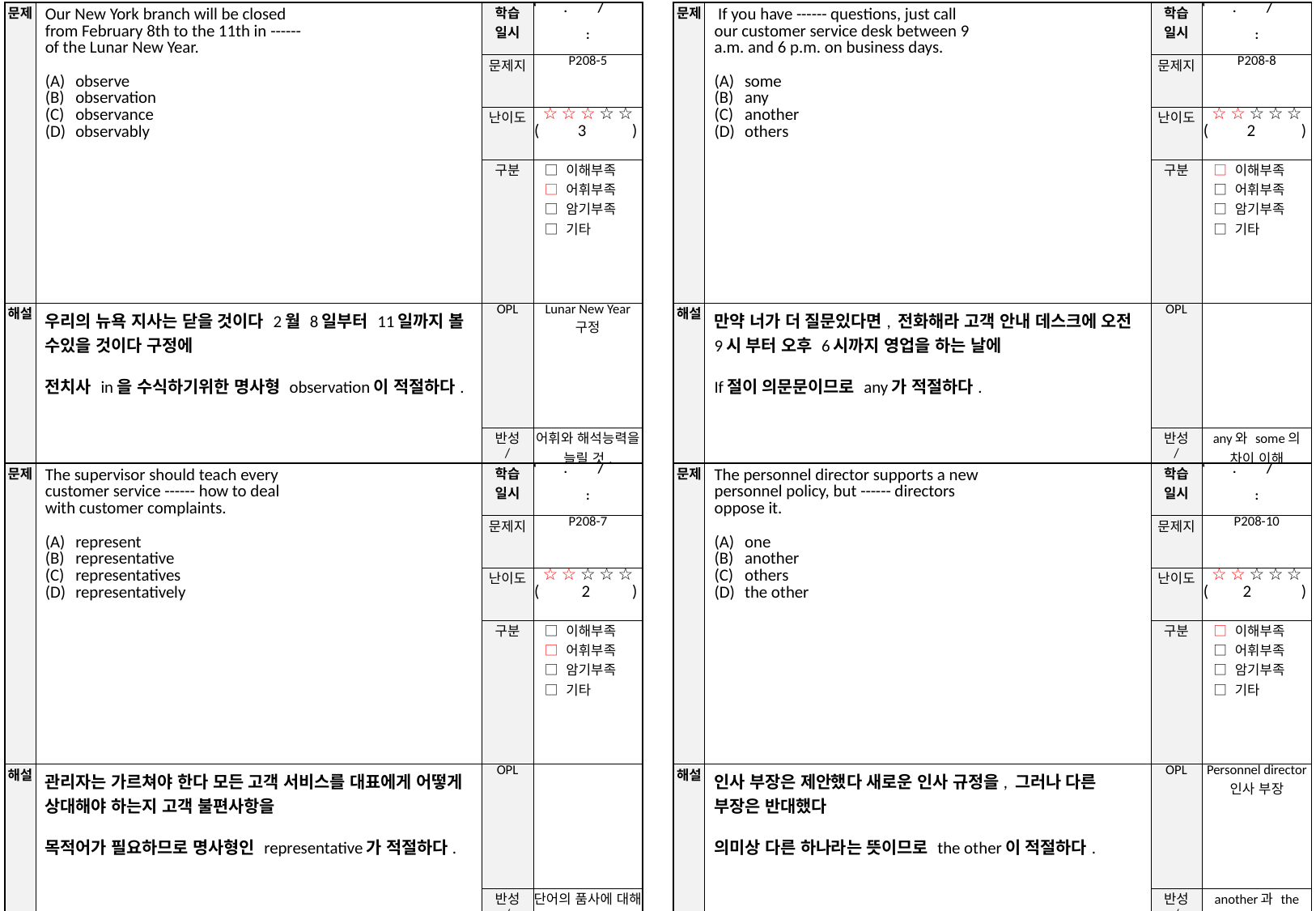

| 문제 | Our New York branch will be closed from February 8th to the 11th in ------ of the Lunar New Year. observe observation observance observably | 학습 일시 | ‘ . / : |
| --- | --- | --- | --- |
|  |  | 문제지 | P208-5 |
|  |  | 난이도 | ☆ ☆ ☆ ☆ ☆ ( 3 ) |
|  |  | 구분 | □ 이해부족 □ 어휘부족 □ 암기부족 □ 기타 |
| 해설 | 우리의 뉴욕 지사는 닫을 것이다 2월 8일부터 11일까지 볼 수있을 것이다 구정에 전치사 in을 수식하기위한 명사형 observation이 적절하다. | OPL | Lunar New Year 구정 |
|  |  | 반성 / 각오 | 어휘와 해석능력을 늘릴 것. |
| 정답 | (C) observance | 복습 | ○ ○ ○ ○ ○ |
| 문제 | If you have ------ questions, just call our customer service desk between 9 a.m. and 6 p.m. on business days. some any another others | 학습 일시 | ‘ . / : |
| --- | --- | --- | --- |
|  |  | 문제지 | P208-8 |
|  |  | 난이도 | ☆ ☆ ☆ ☆ ☆ ( 2 ) |
|  |  | 구분 | □ 이해부족 □ 어휘부족 □ 암기부족 □ 기타 |
| 해설 | 만약 너가 더 질문있다면, 전화해라 고객 안내 데스크에 오전 9시 부터 오후 6시까지 영업을 하는 날에 If절이 의문문이므로 any가 적절하다. | OPL |  |
|  |  | 반성 / 각오 | any와 some의 차이 이해 |
| 정답 | (B) any | 복습 | ○ ○ ○ ○ ○ |
| 문제 | The supervisor should teach every customer service ------ how to deal with customer complaints. represent representative representatives representatively | 학습 일시 | ‘ . / : |
| --- | --- | --- | --- |
|  |  | 문제지 | P208-7 |
|  |  | 난이도 | ☆ ☆ ☆ ☆ ☆ ( 2 ) |
|  |  | 구분 | □ 이해부족 □ 어휘부족 □ 암기부족 □ 기타 |
| 해설 | 관리자는 가르쳐야 한다 모든 고객 서비스를 대표에게 어떻게 상대해야 하는지 고객 불편사항을 목적어가 필요하므로 명사형인 representative가 적절하다. | OPL |  |
|  |  | 반성 / 각오 | 단어의 품사에 대해 잘 기억할 것 |
| 정답 | (B) representative | 복습 | ○ ○ ○ ○ ○ |
| 문제 | The personnel director supports a new personnel policy, but ------ directors oppose it. one another others the other | 학습 일시 | ‘ . / : |
| --- | --- | --- | --- |
|  |  | 문제지 | P208-10 |
|  |  | 난이도 | ☆ ☆ ☆ ☆ ☆ ( 2 ) |
|  |  | 구분 | □ 이해부족 □ 어휘부족 □ 암기부족 □ 기타 |
| 해설 | 인사 부장은 제안했다 새로운 인사 규정을, 그러나 다른 부장은 반대했다 의미상 다른 하나라는 뜻이므로 the other이 적절하다. | OPL | Personnel director 인사 부장 |
|  |  | 반성 / 각오 | another과 the other의 차이 이해 |
| 정답 | (D) the other | 복습 | ○ ○ ○ ○ ○ |